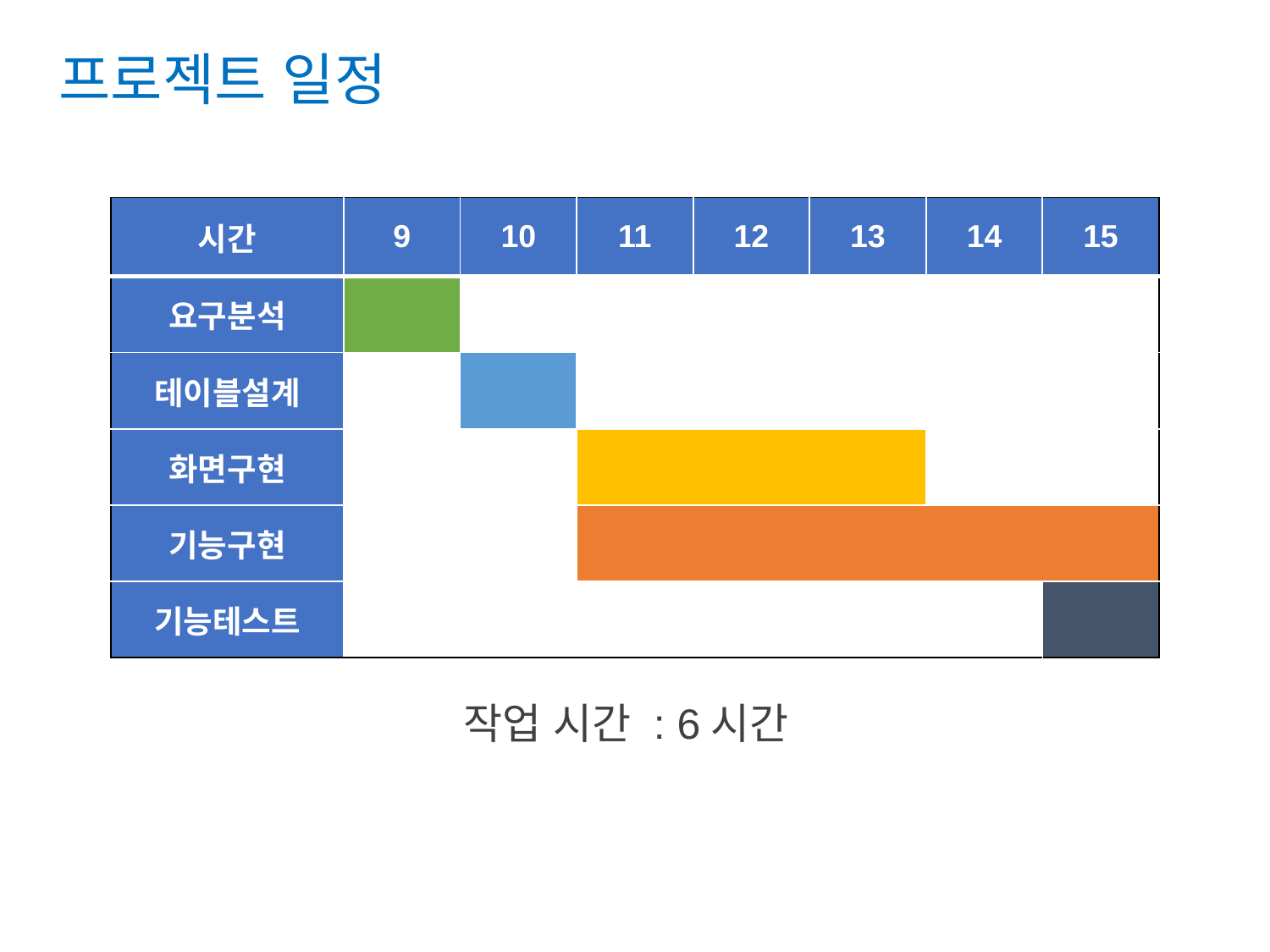

프로젝트 일정
| 시간 | 9 | 10 | 11 | 12 | 13 | 14 | 15 |
| --- | --- | --- | --- | --- | --- | --- | --- |
| 요구분석 |  |  |  |  |  |  |  |
| 테이블설계 |  |  |  |  |  |  |  |
| 화면구현 |  |  |  |  |  |  |  |
| 기능구현 |  |  |  |  |  |  |  |
| 기능테스트 |  |  |  |  |  |  |  |
작업 시간 : 6시간